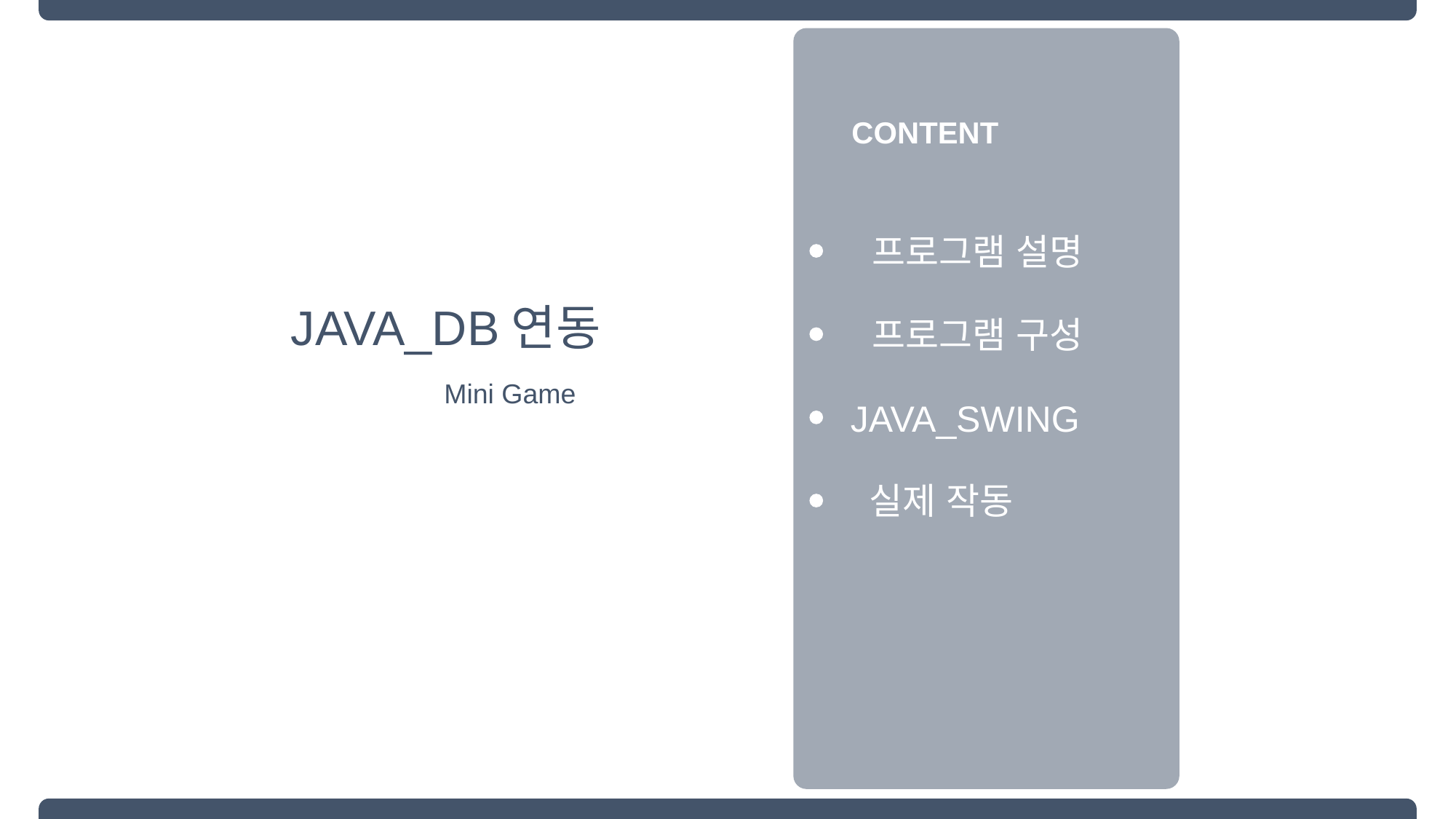

CONTENT
 프로그램 설명

JAVA_DB연동
 프로그램 구성

Mini Game

 JAVA_SWING

 실제 작동